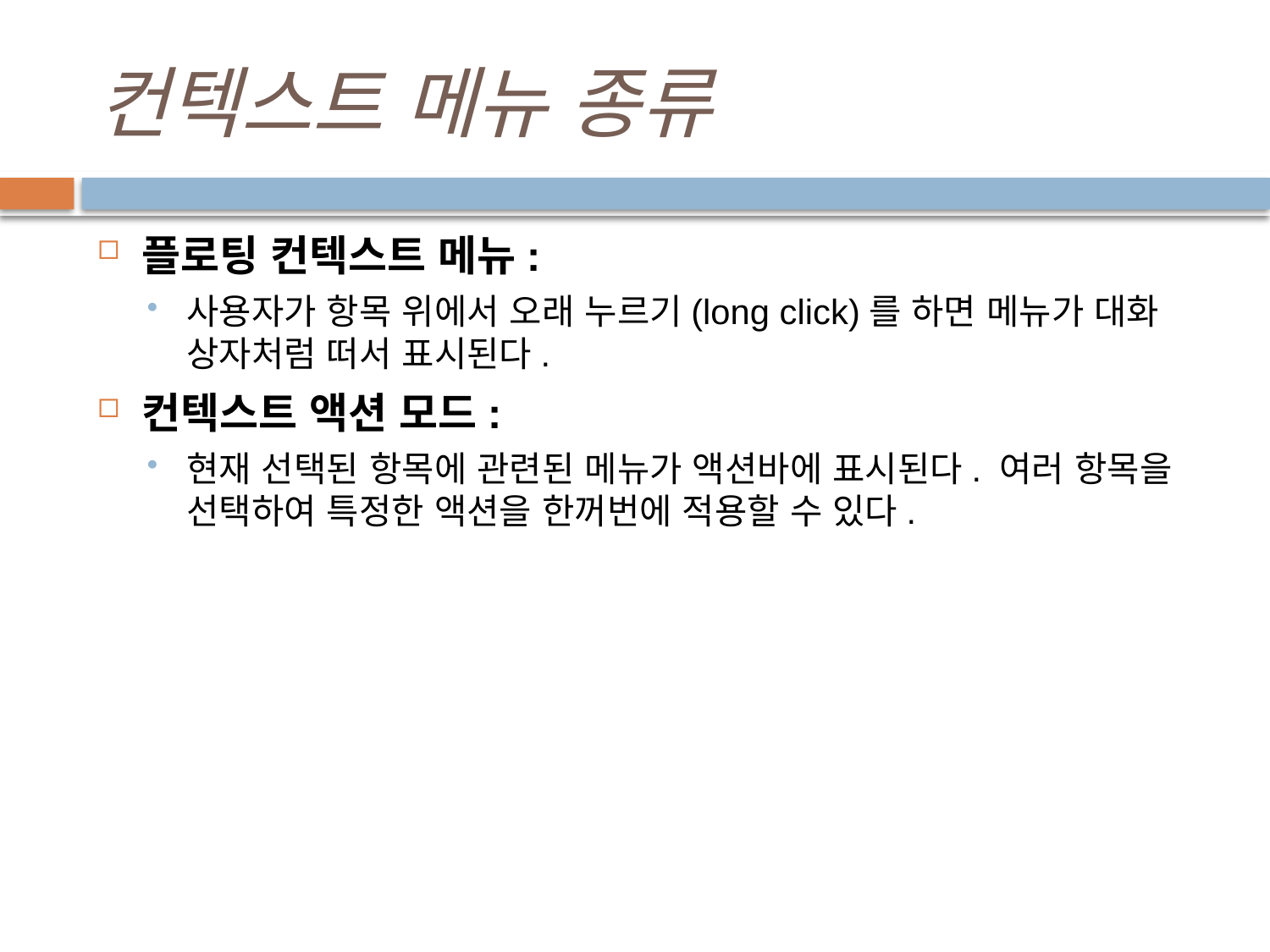

# 컨텍스트 메뉴 종류
플로팅 컨텍스트 메뉴:
사용자가 항목 위에서 오래 누르기(long click)를 하면 메뉴가 대화 상자처럼 떠서 표시된다.
컨텍스트 액션 모드:
현재 선택된 항목에 관련된 메뉴가 액션바에 표시된다. 여러 항목을 선택하여 특정한 액션을 한꺼번에 적용할 수 있다.